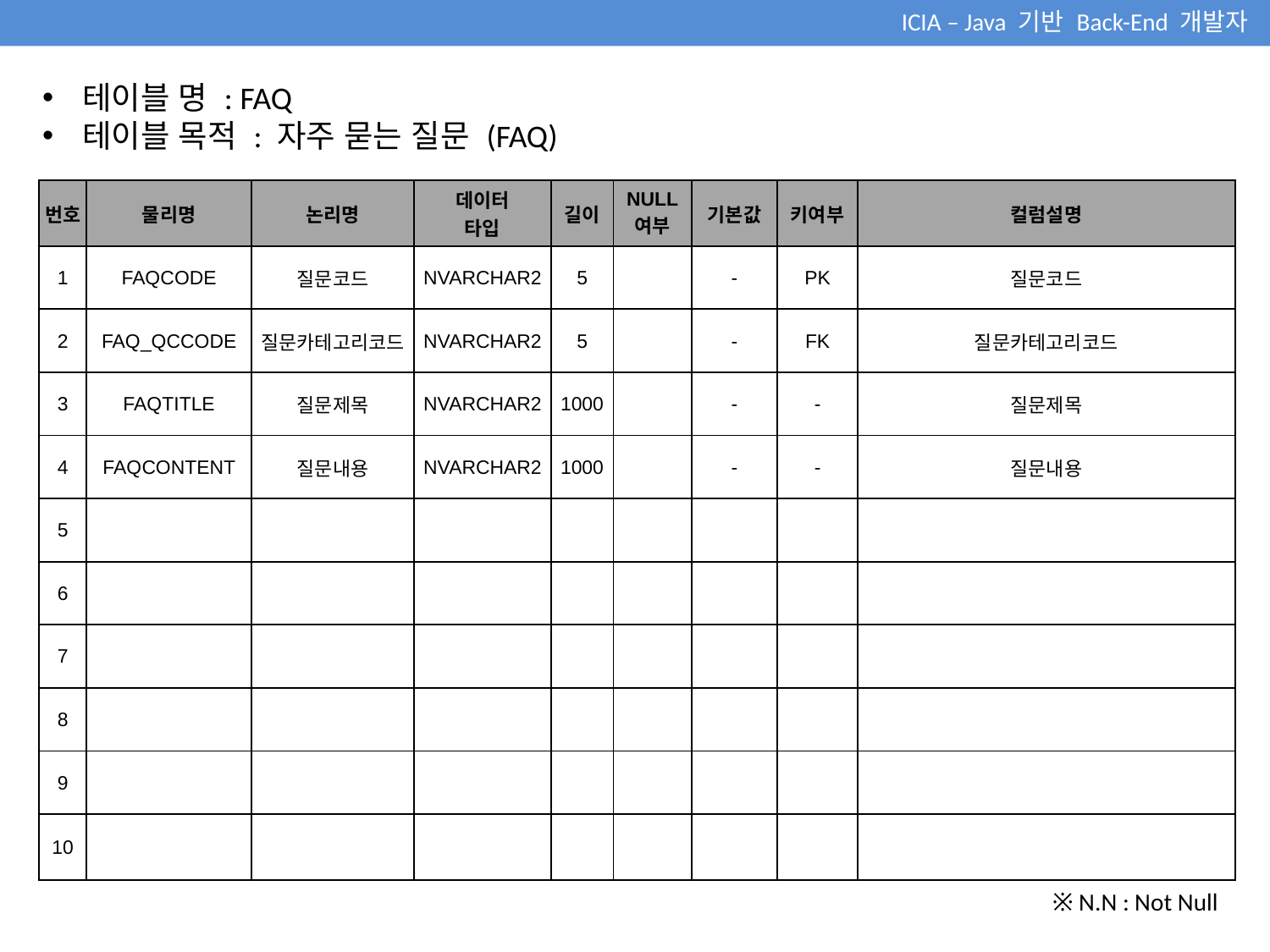

ICIA – Java 기반 Back-End 개발자
테이블 명 : FAQ
테이블 목적 : 자주 묻는 질문 (FAQ)
| 번호 | 물리명 | 논리명 | 데이터 타입 | 길이 | NULL 여부 | 기본값 | 키여부 | 컬럼설명 |
| --- | --- | --- | --- | --- | --- | --- | --- | --- |
| 1 | FAQCODE | 질문코드 | NVARCHAR2 | 5 |  | - | PK | 질문코드 |
| 2 | FAQ\_QCCODE | 질문카테고리코드 | NVARCHAR2 | 5 |  | - | FK | 질문카테고리코드 |
| 3 | FAQTITLE | 질문제목 | NVARCHAR2 | 1000 |  | - | - | 질문제목 |
| 4 | FAQCONTENT | 질문내용 | NVARCHAR2 | 1000 |  | - | - | 질문내용 |
| 5 |  |  |  |  |  |  |  |  |
| 6 |  |  |  |  |  |  |  |  |
| 7 |  |  |  |  |  |  |  |  |
| 8 |  |  |  |  |  |  |  |  |
| 9 |  |  |  |  |  |  |  |  |
| 10 |  |  |  |  |  |  |  |  |
※ N.N : Not Null